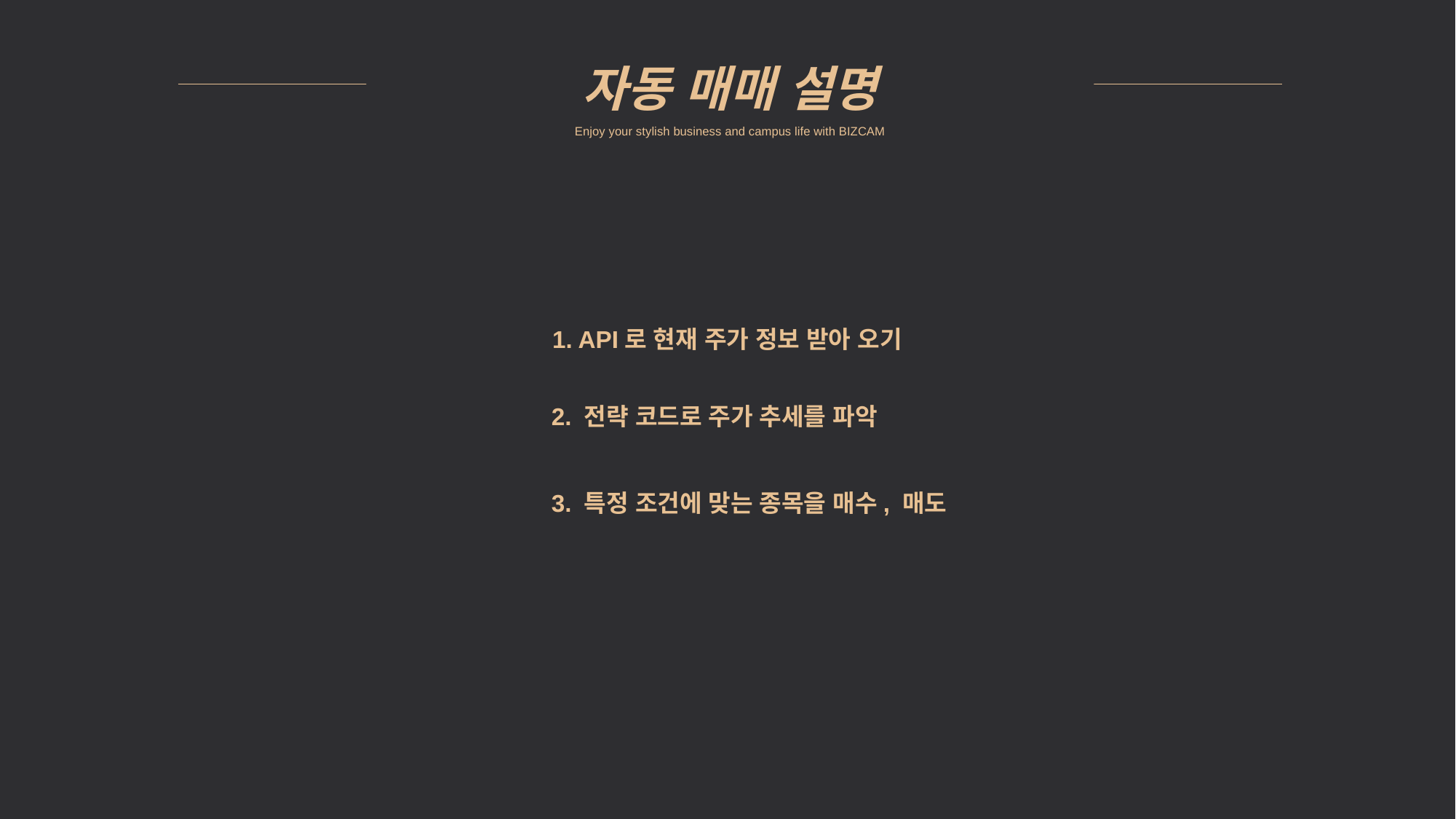

자동 매매 설명
Enjoy your stylish business and campus life with BIZCAM
 1. API로 현재 주가 정보 받아 오기

 2. 전략 코드로 주가 추세를 파악

 3. 특정 조건에 맞는 종목을 매수, 매도